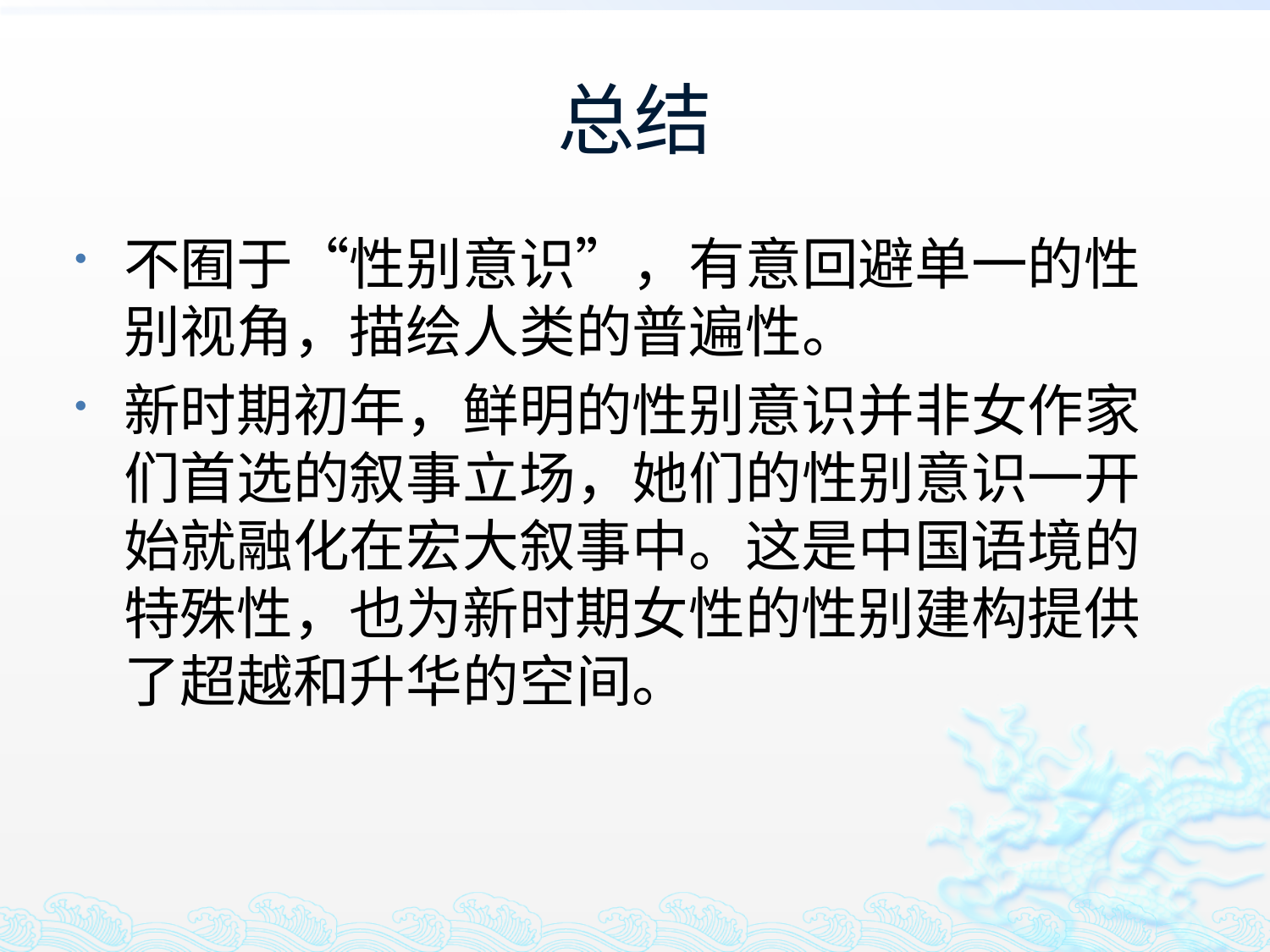

# 总结
不囿于“性别意识”，有意回避单一的性别视角，描绘人类的普遍性。
新时期初年，鲜明的性别意识并非女作家们首选的叙事立场，她们的性别意识一开始就融化在宏大叙事中。这是中国语境的特殊性，也为新时期女性的性别建构提供了超越和升华的空间。